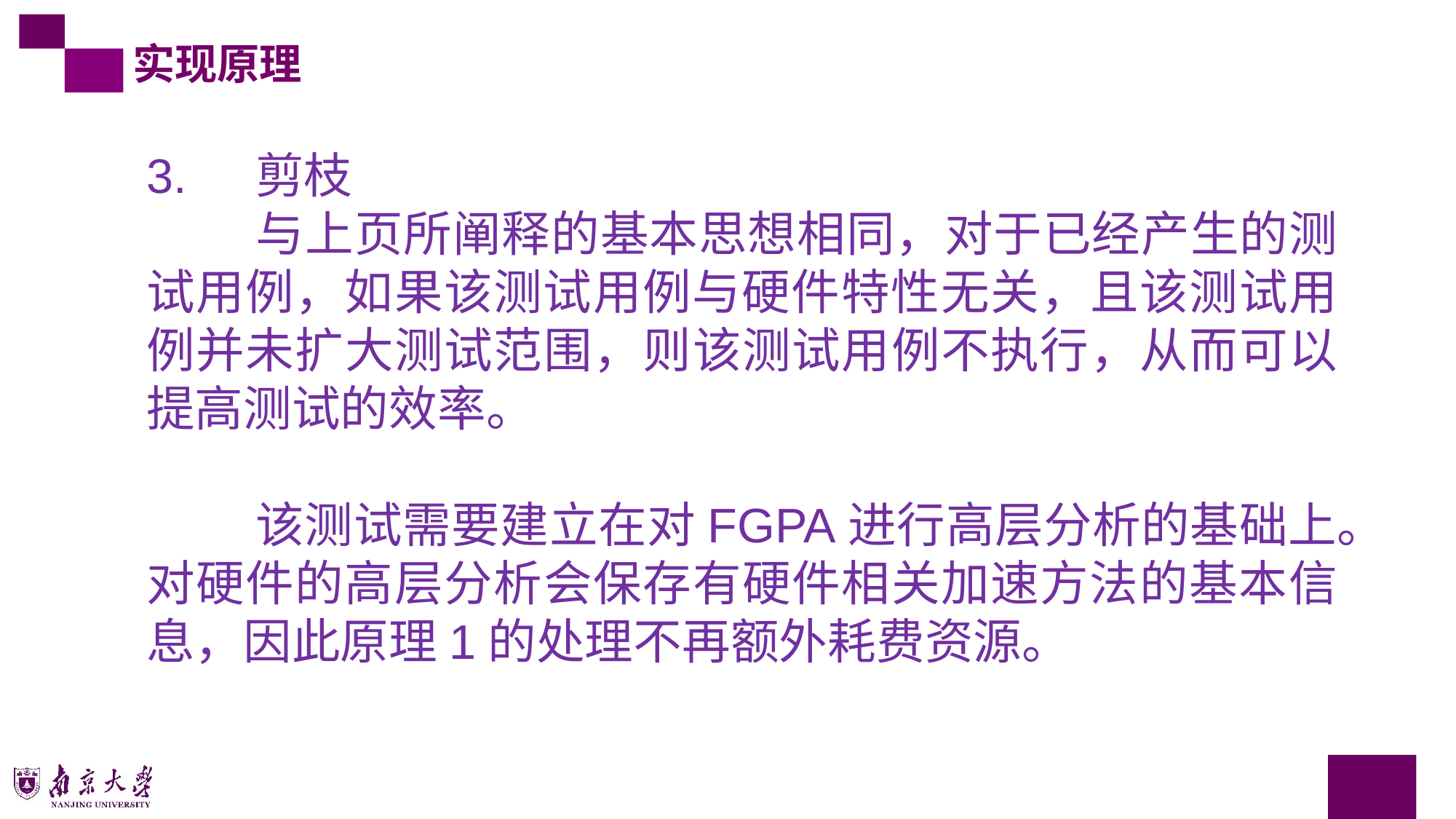

实现原理
3.	剪枝
	与上页所阐释的基本思想相同，对于已经产生的测试用例，如果该测试用例与硬件特性无关，且该测试用例并未扩大测试范围，则该测试用例不执行，从而可以提高测试的效率。

	该测试需要建立在对FGPA进行高层分析的基础上。对硬件的高层分析会保存有硬件相关加速方法的基本信息，因此原理1的处理不再额外耗费资源。
9